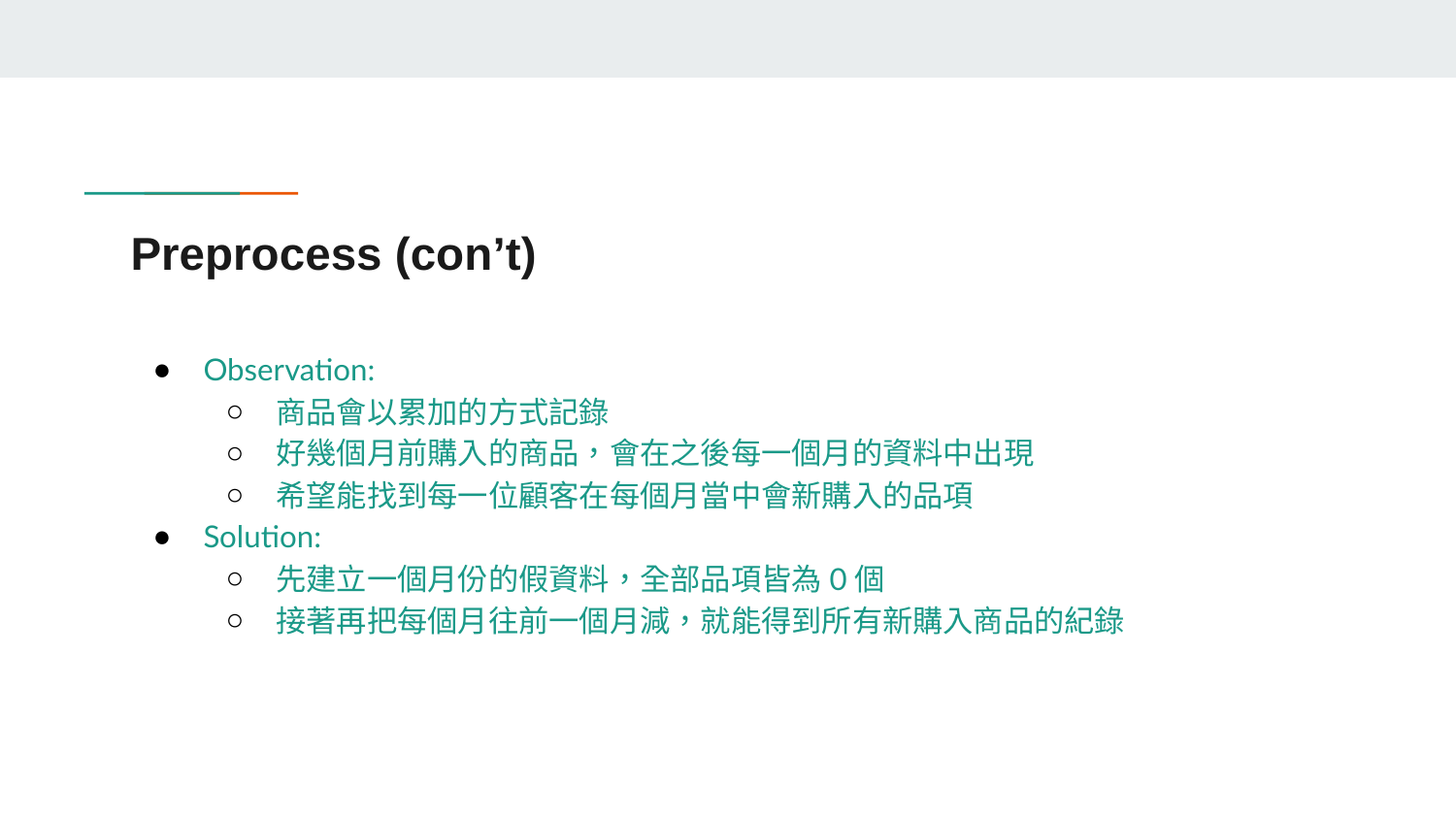

# Preprocess (con’t)
Observation:
商品會以累加的方式記錄
好幾個月前購入的商品，會在之後每一個月的資料中出現
希望能找到每一位顧客在每個月當中會新購入的品項
Solution:
先建立一個月份的假資料，全部品項皆為0個
接著再把每個月往前一個月減，就能得到所有新購入商品的紀錄